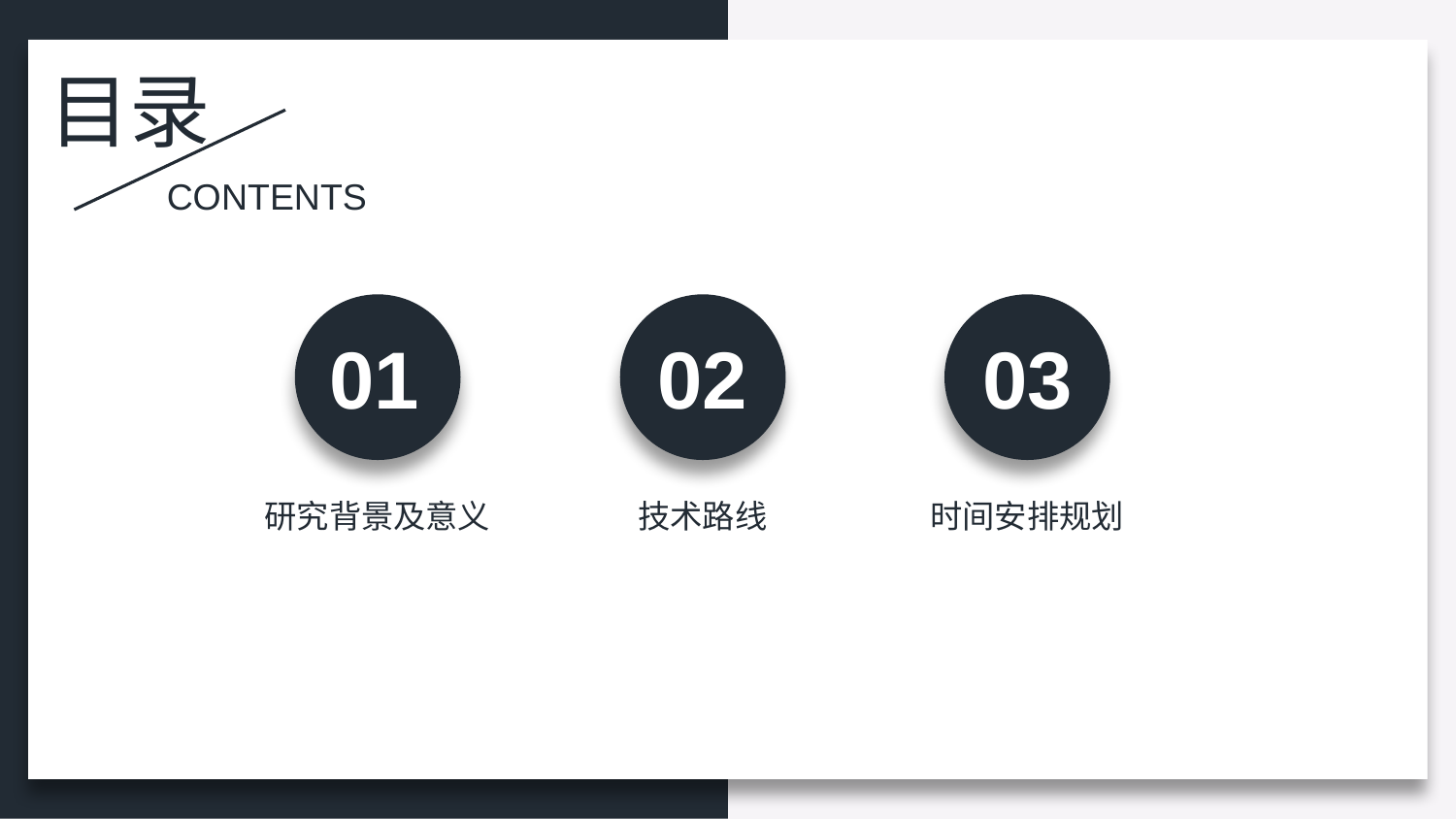

目录
CONTENTS

01
02
03
研究背景及意义
技术路线
时间安排规划